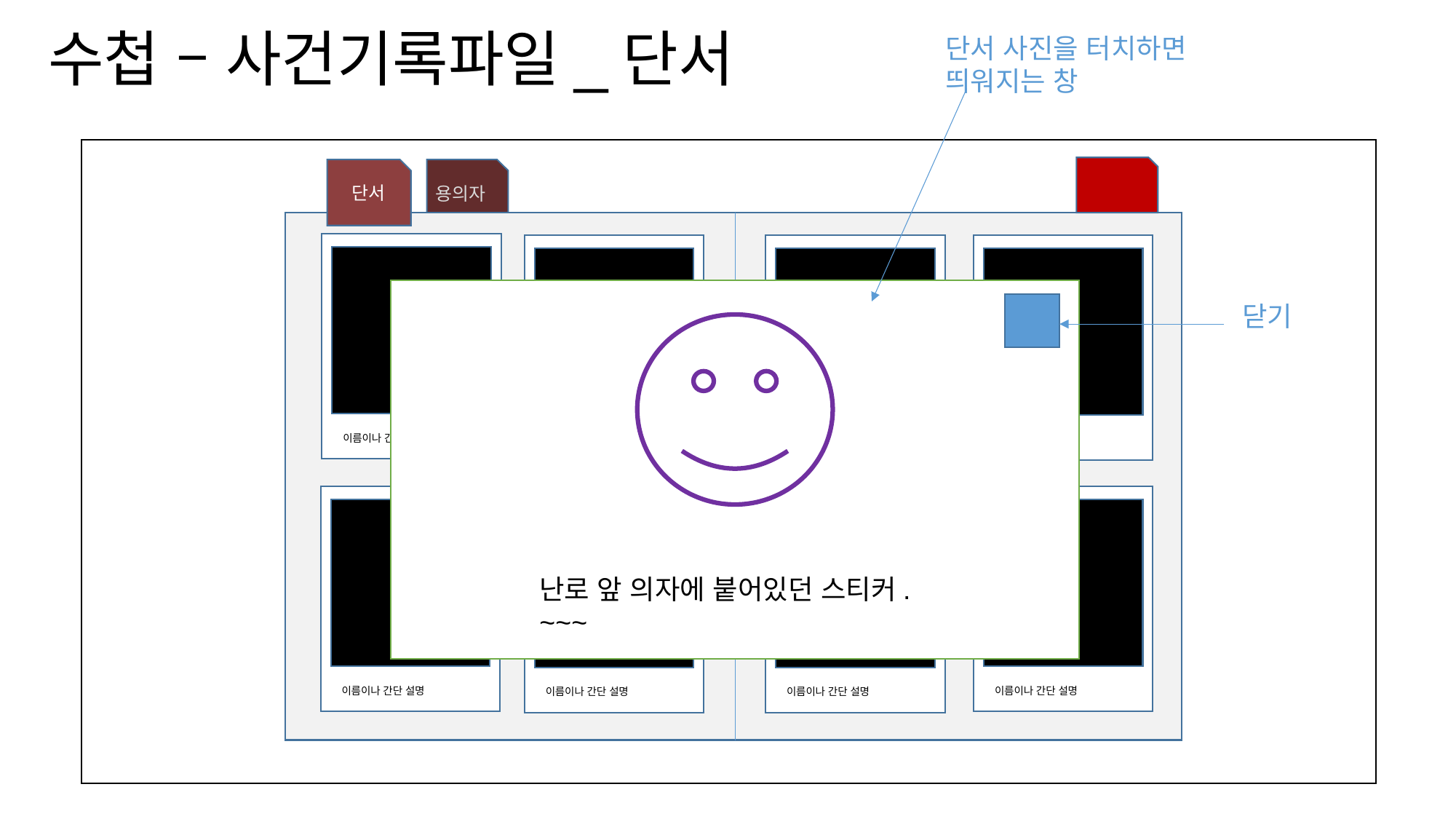

수첩 – 사건기록파일_단서
단서 사진을 터치하면
띄워지는 창

단서

용의자

이름이나 간단 설명

이름이나 간단 설명

이름이나 간단 설명

이름이나 간단 설명

닫기

이름이나 간단 설명

이름이나 간단 설명

이름이나 간단 설명

이름이나 간단 설명
난로 앞 의자에 붙어있던 스티커.
~~~